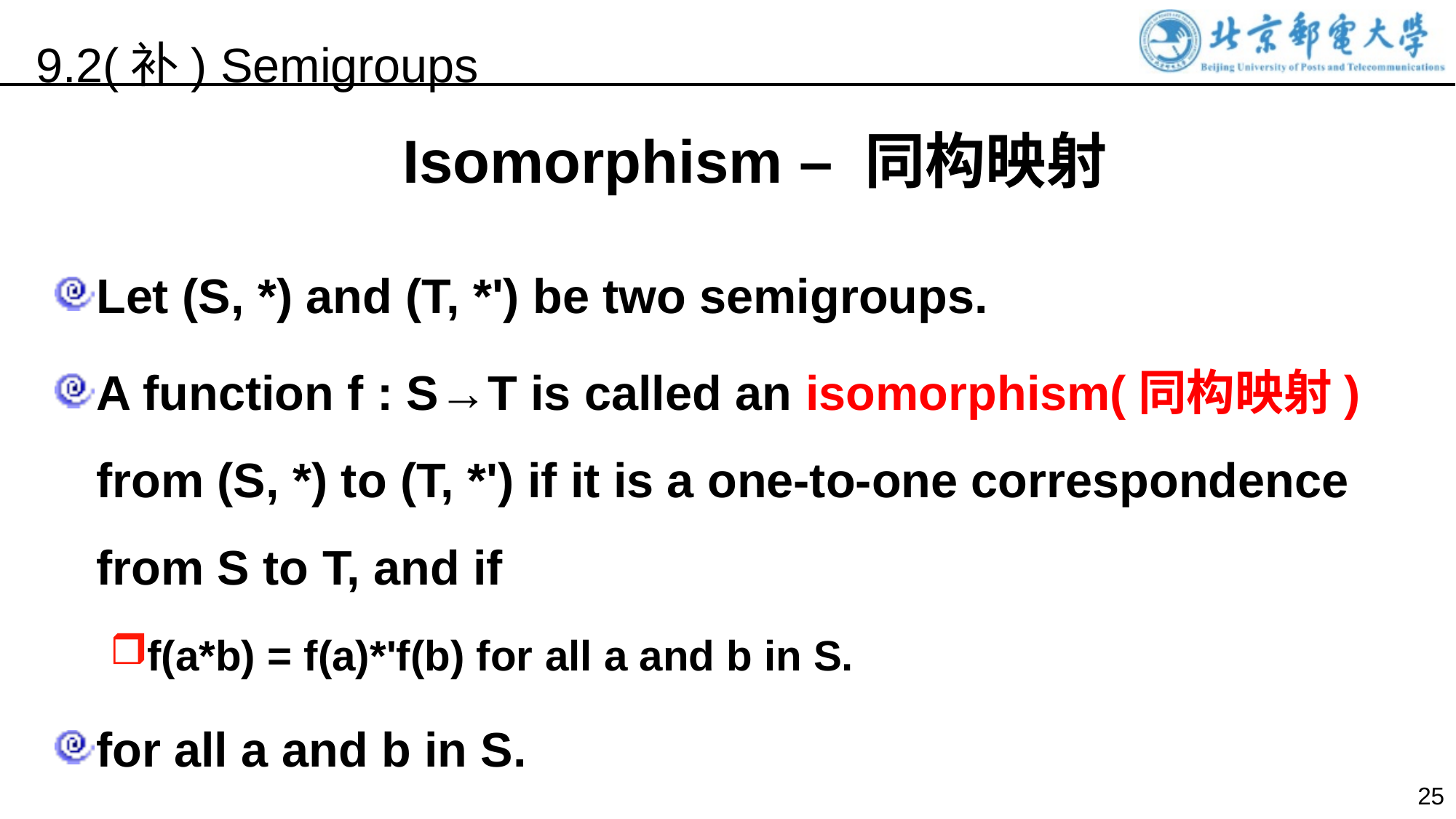

9.2(补) Semigroups
Isomorphism – 同构映射
Let (S, *) and (T, *') be two semigroups.
A function f : S→T is called an isomorphism(同构映射) from (S, *) to (T, *') if it is a one-to-one correspondence from S to T, and if
f(a*b) = f(a)*'f(b) for all a and b in S.
for all a and b in S.